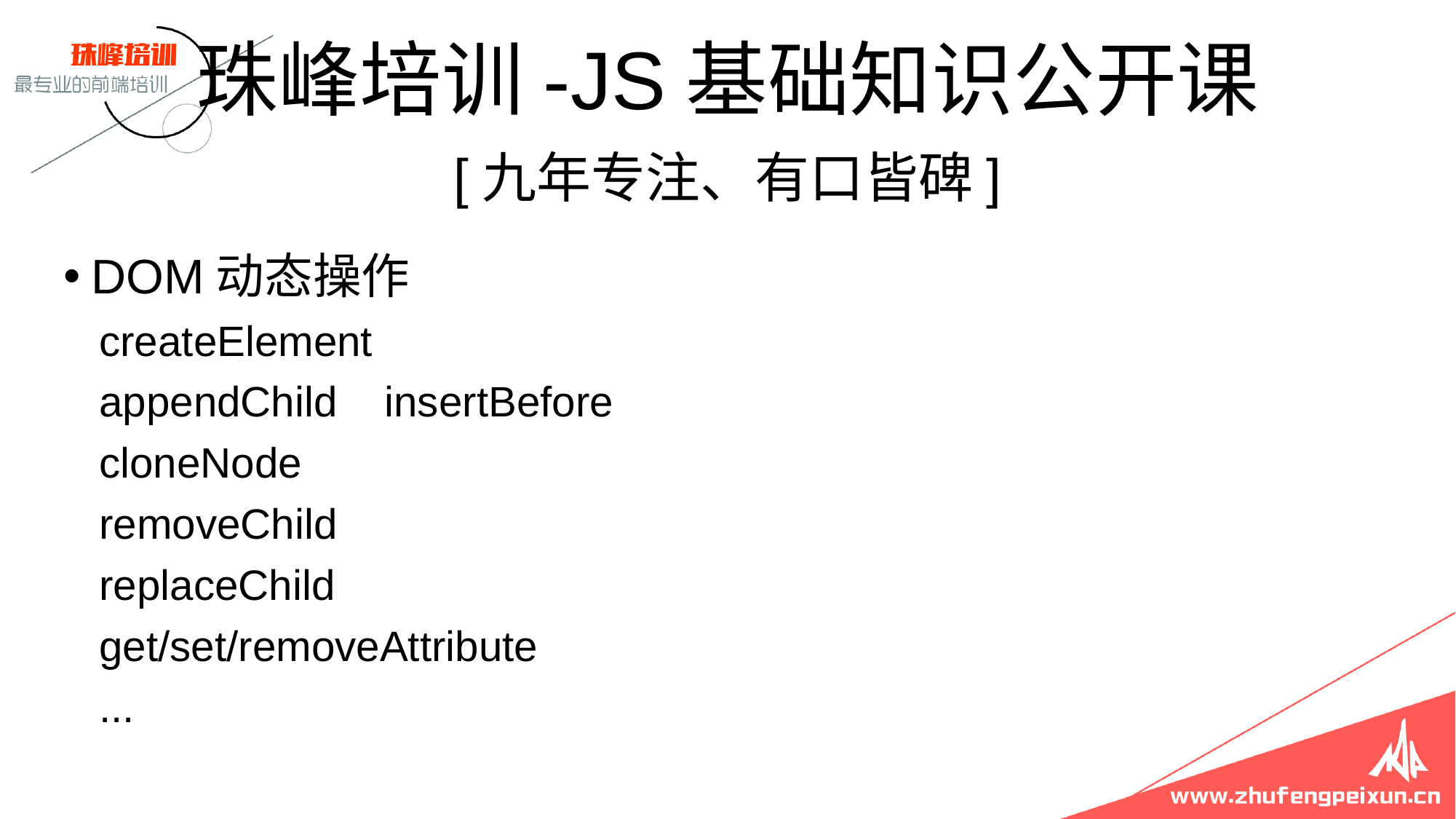

# 珠峰培训-JS基础知识公开课
[九年专注、有口皆碑]

DOM动态操作
   createElement
   appendChild    insertBefore
   cloneNode
   removeChild
   replaceChild
   get/set/removeAttribute
   ...